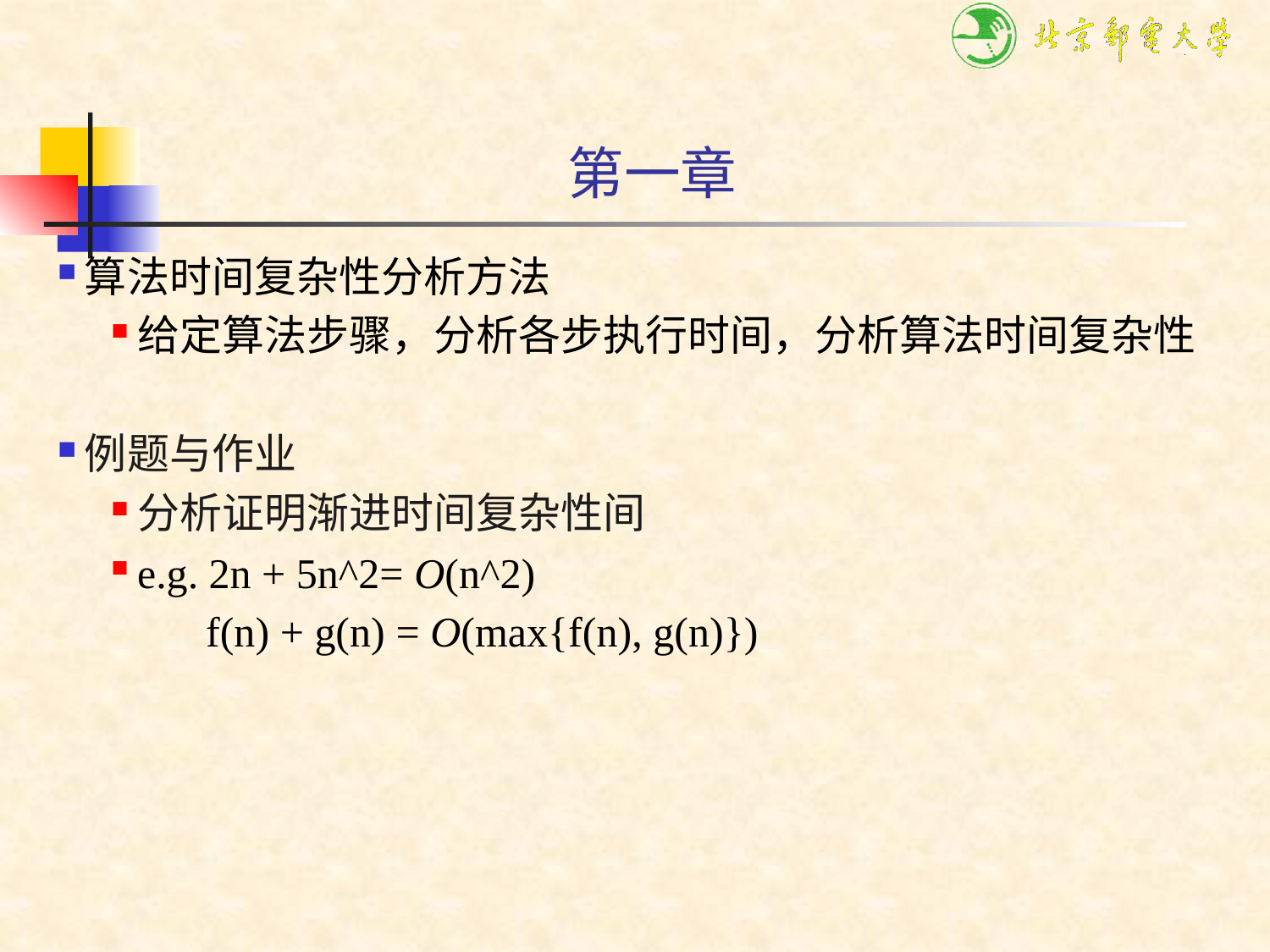

# 第一章
算法时间复杂性分析方法
给定算法步骤，分析各步执行时间，分析算法时间复杂性

例题与作业
分析证明渐进时间复杂性间
e.g. 2n + 5n^2= O(n^2)
              f(n) + g(n) = O(max{f(n), g(n)})